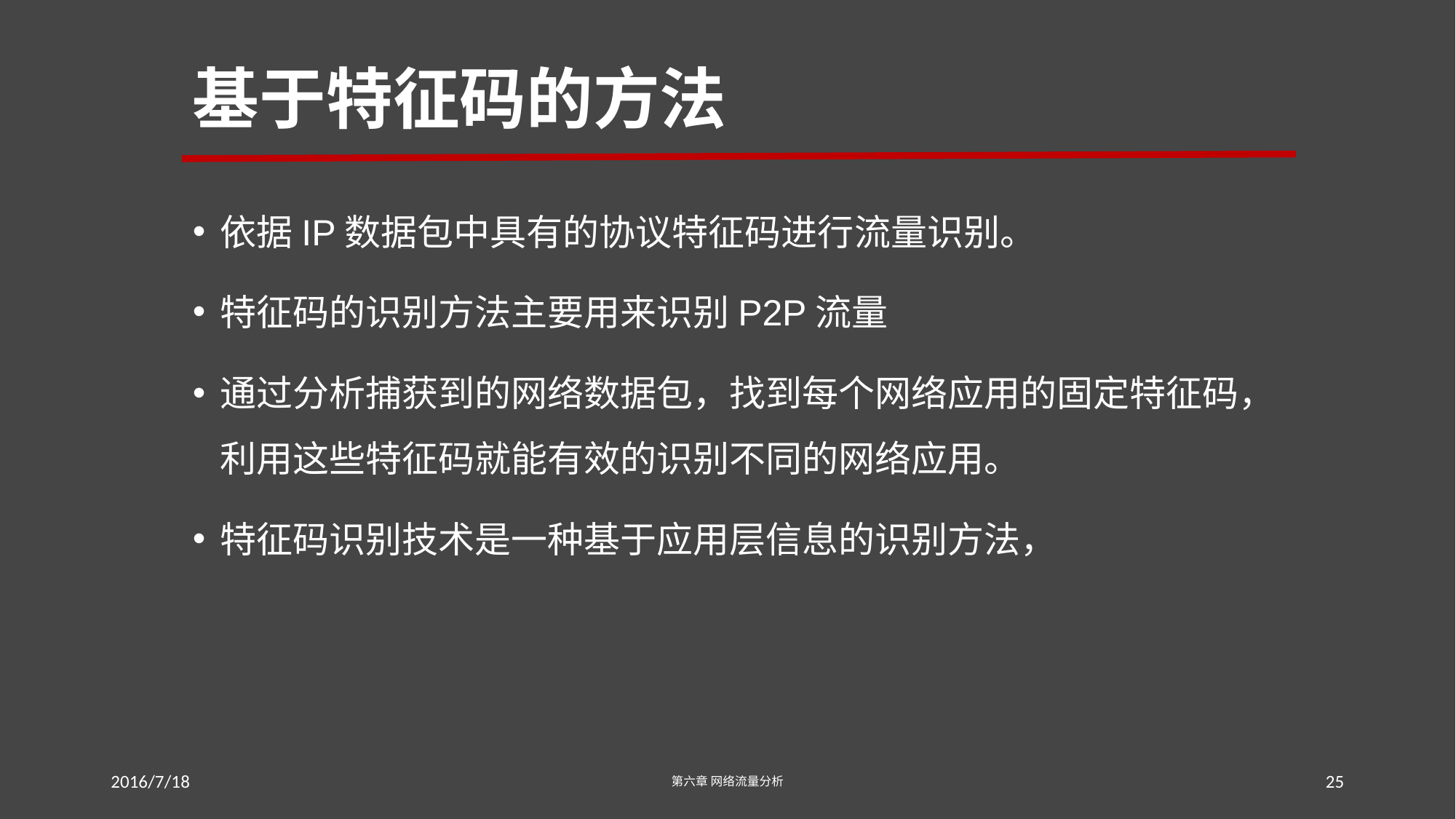

# 基于特征码的方法
依据IP数据包中具有的协议特征码进行流量识别。
特征码的识别方法主要用来识别P2P流量
通过分析捕获到的网络数据包，找到每个网络应用的固定特征码，利用这些特征码就能有效的识别不同的网络应用。
特征码识别技术是一种基于应用层信息的识别方法，
2016/7/18
第六章 网络流量分析
25